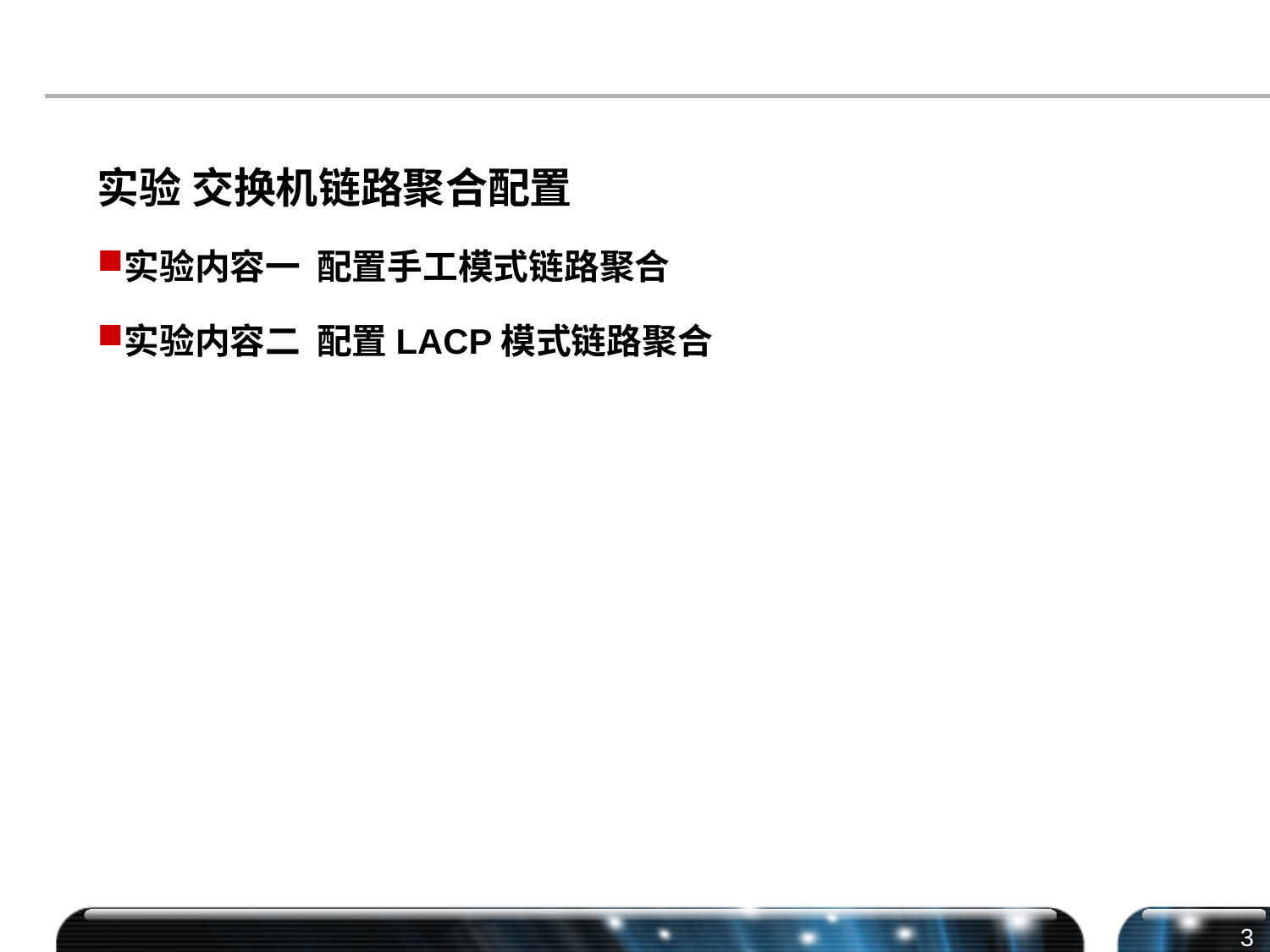

实验 交换机链路聚合配置
实验内容一  配置手工模式链路聚合
实验内容二  配置LACP模式链路聚合